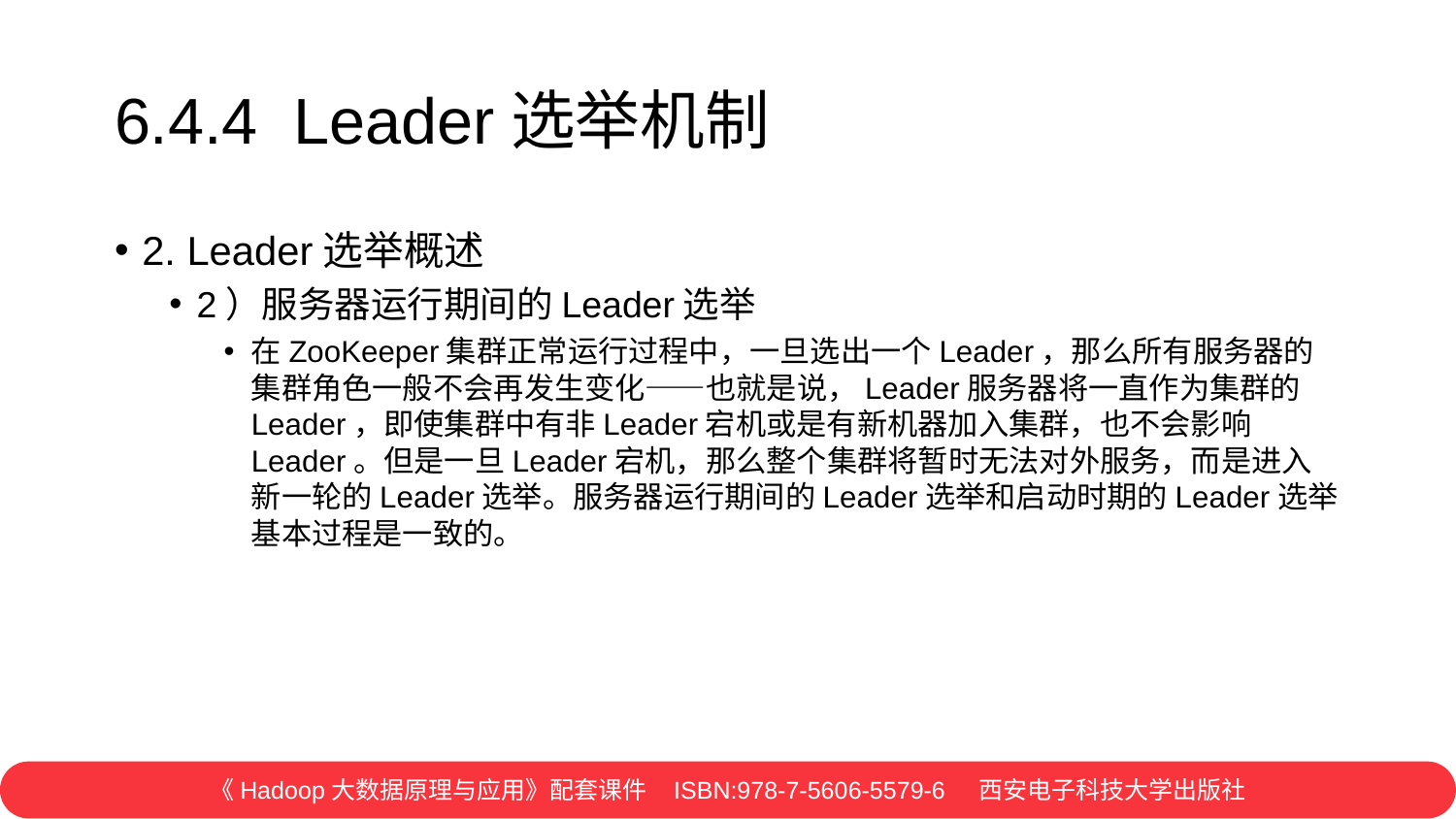

# 6.4.4  Leader选举机制
2. Leader选举概述
2）服务器运行期间的Leader选举
在ZooKeeper集群正常运行过程中，一旦选出一个Leader，那么所有服务器的集群角色一般不会再发生变化——也就是说，Leader服务器将一直作为集群的Leader，即使集群中有非Leader宕机或是有新机器加入集群，也不会影响Leader。但是一旦Leader宕机，那么整个集群将暂时无法对外服务，而是进入新一轮的Leader选举。服务器运行期间的Leader选举和启动时期的Leader选举基本过程是一致的。